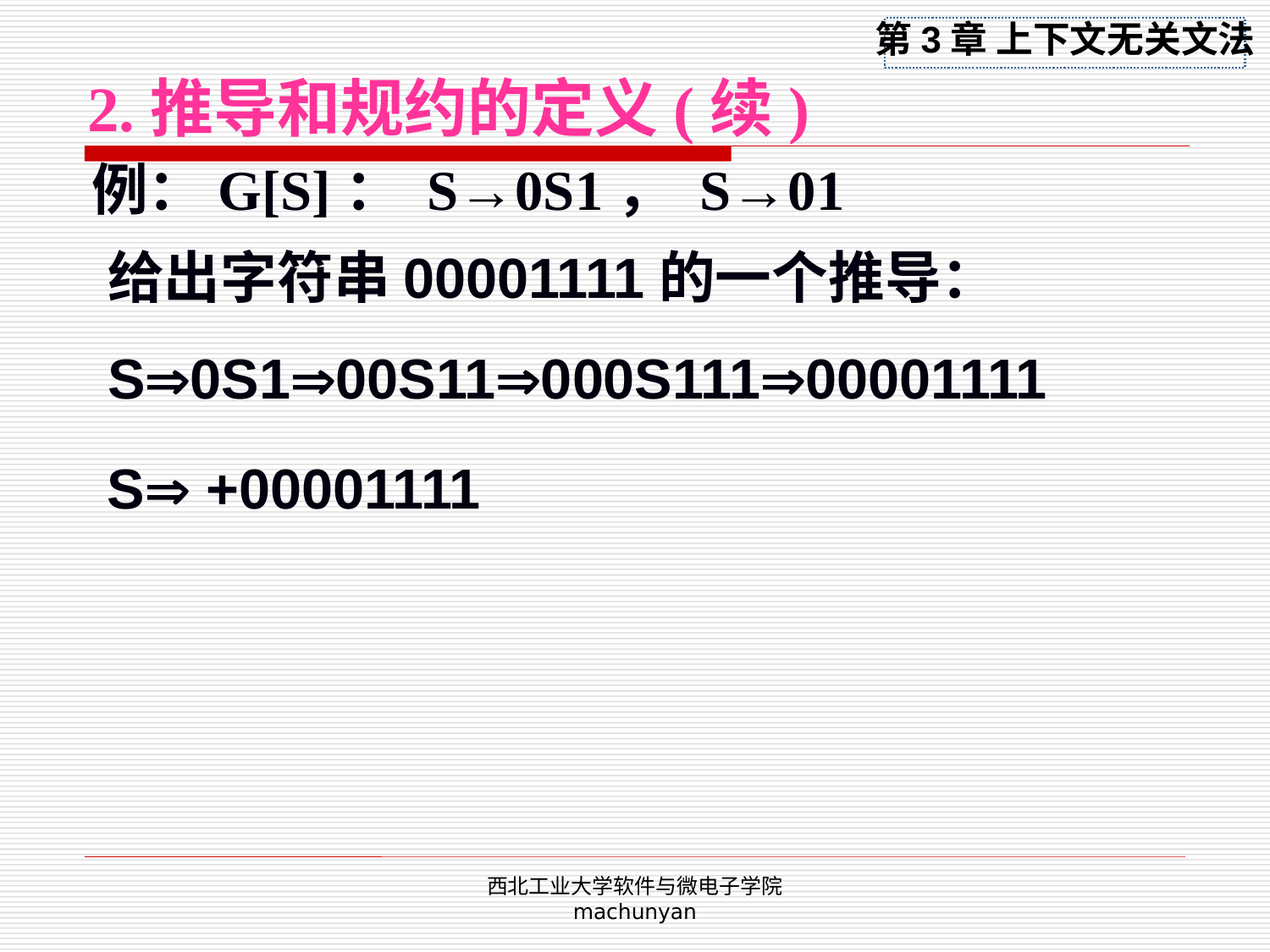

2.推导和规约的定义(续)
例：G[S]： S→0S1， S→01
给出字符串00001111的一个推导：
S⇒0S1⇒00S11⇒000S111⇒00001111
S⇒ +00001111

西北工业大学软件与微电子学院 machunyan
21